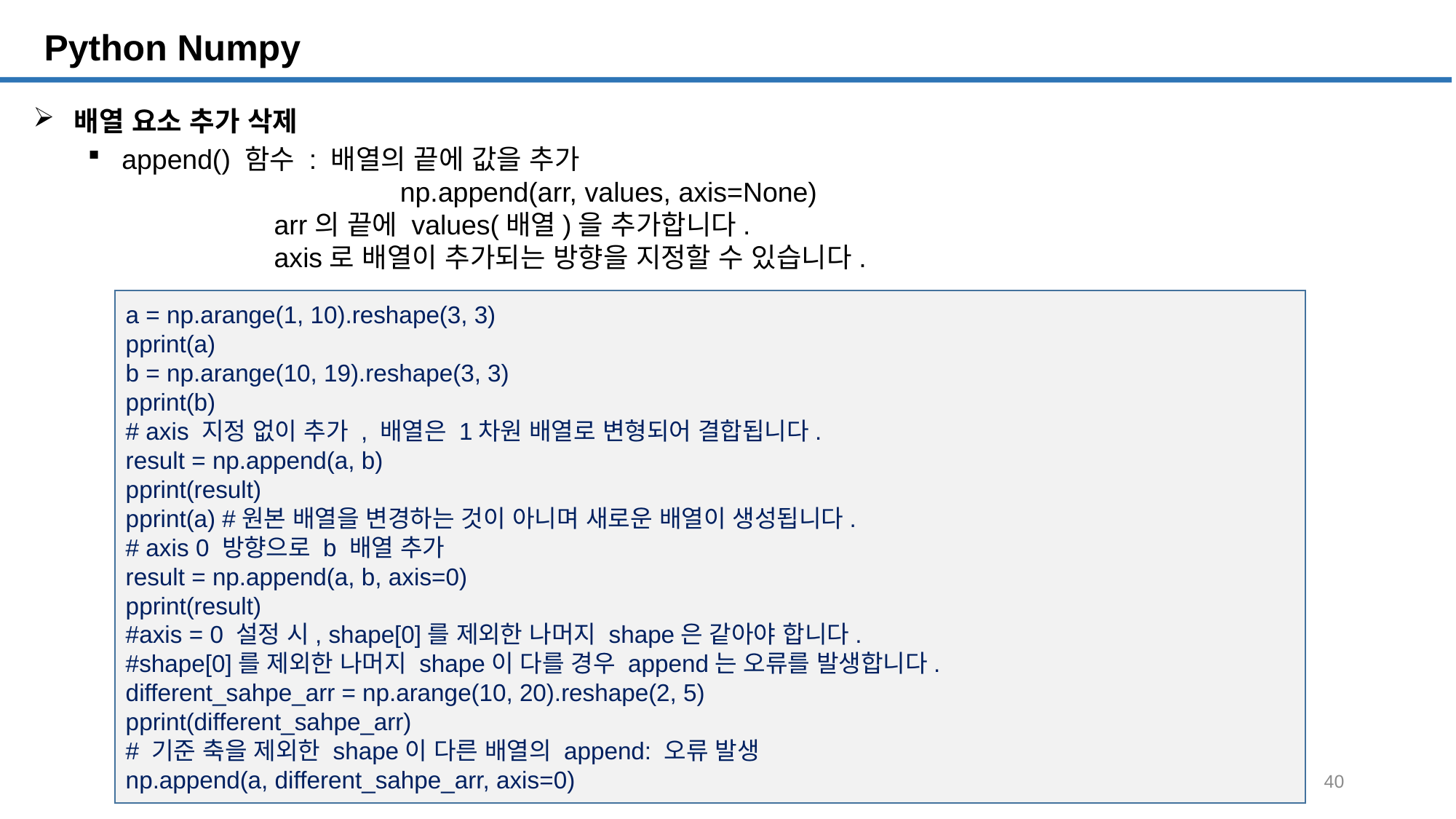

SQL 튜닝 개요
# Python Numpy

배열 요소 추가 삭제
append() 함수 : 배열의 끝에 값을 추가
		       np.append(arr, values, axis=None)
                    arr의 끝에 values(배열)을 추가합니다.
                    axis로 배열이 추가되는 방향을 지정할 수 있습니다.
a = np.arange(1, 10).reshape(3, 3)
pprint(a)
b = np.arange(10, 19).reshape(3, 3)
pprint(b)
# axis 지정 없이 추가 , 배열은 1차원 배열로 변형되어 결합됩니다.
result = np.append(a, b)
pprint(result)
pprint(a) #원본 배열을 변경하는 것이 아니며 새로운 배열이 생성됩니다.
# axis 0 방향으로 b 배열 추가
result = np.append(a, b, axis=0)
pprint(result)
#axis = 0 설정 시, shape[0]를 제외한 나머지 shape은 같아야 합니다.
#shape[0]를 제외한 나머지 shape이 다를 경우 append는 오류를 발생합니다.
different_sahpe_arr = np.arange(10, 20).reshape(2, 5)
pprint(different_sahpe_arr)
# 기준 축을 제외한 shape이 다른 배열의 append: 오류 발생
np.append(a, different_sahpe_arr, axis=0)
40